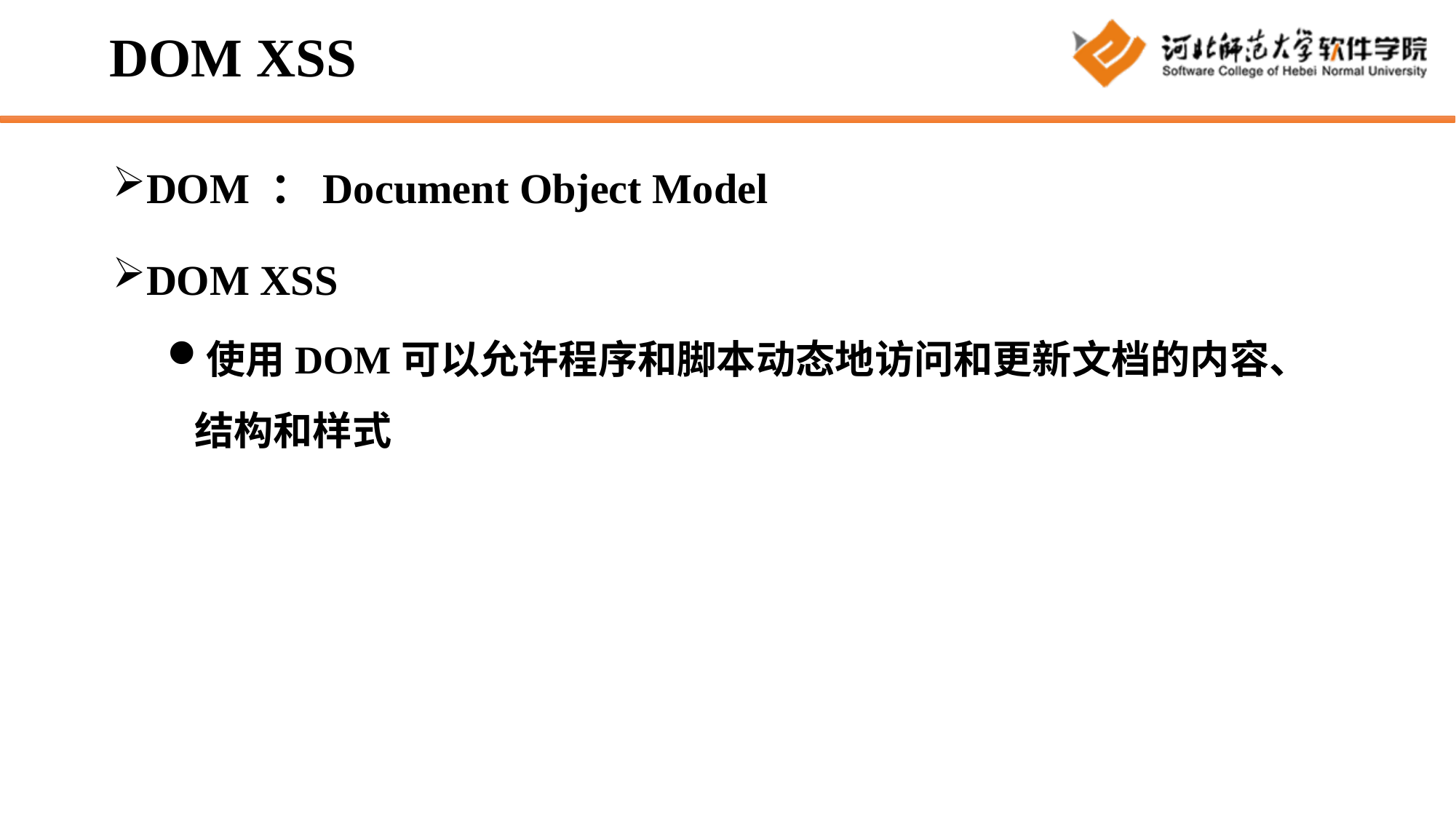

# DOM XSS
DOM ：Document Object Model
DOM XSS
使用DOM可以允许程序和脚本动态地访问和更新文档的内容、结构和样式